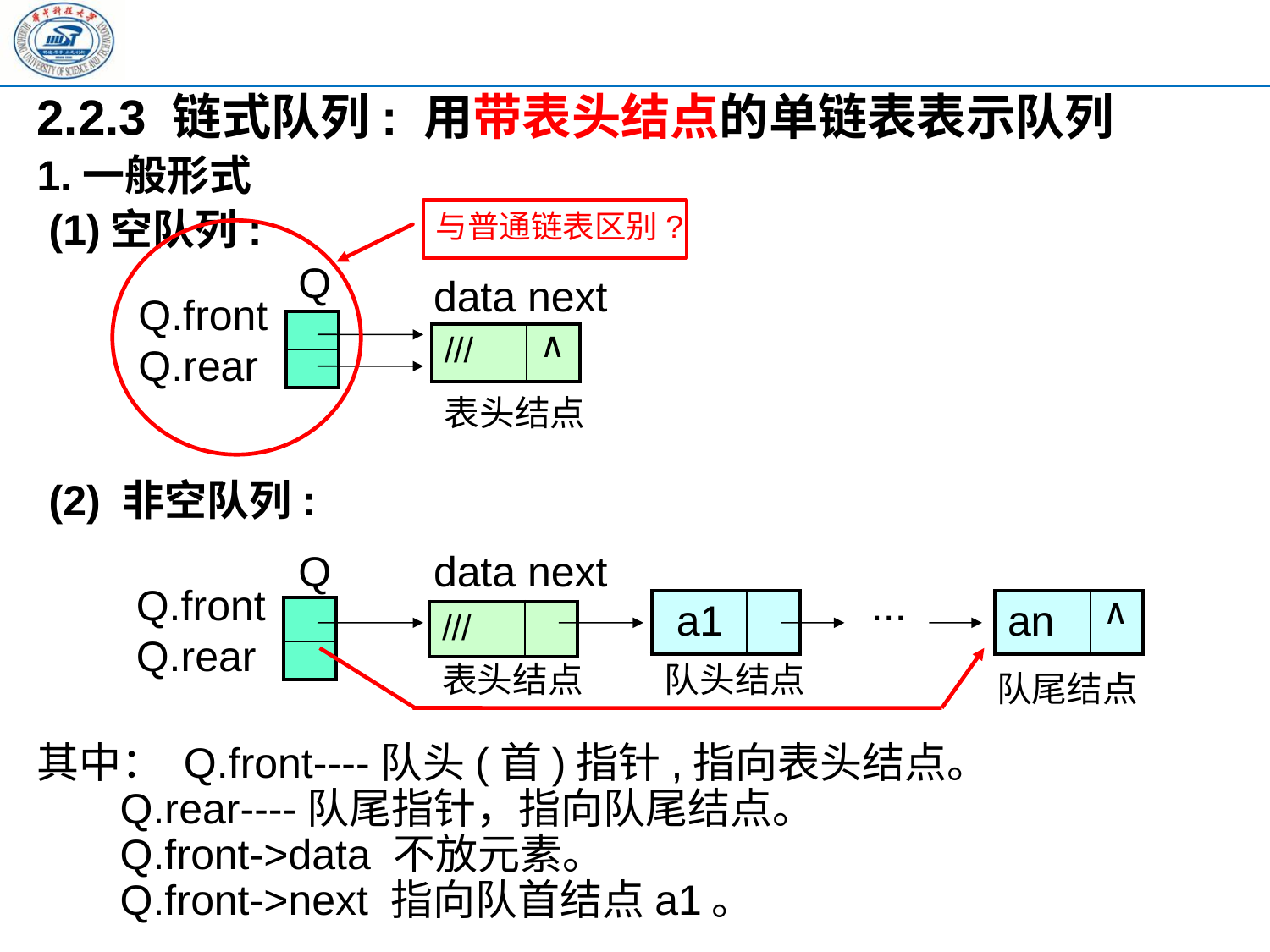

2.2.3 链式队列: 用带表头结点的单链表表示队列
1.一般形式
 (1)空队列:

 (2) 非空队列:

其中： Q.front----队头(首)指针,指向表头结点。
       Q.rear----队尾指针，指向队尾结点。
       Q.front->data 不放元素。
       Q.front->next 指向队首结点a1。
与普通链表区别?

Q
data next
Q.front
Q.rear
|  |
| --- |
|  |
| /// | ∧ |
| --- | --- |

表头结点
Q
data next
Q.front
Q.rear
...
| a1 |  |
| --- | --- |
| an | ∧ |
| --- | --- |
|  |
| --- |
|  |
| /// |  |
| --- | --- |

表头结点
队头结点
队尾结点